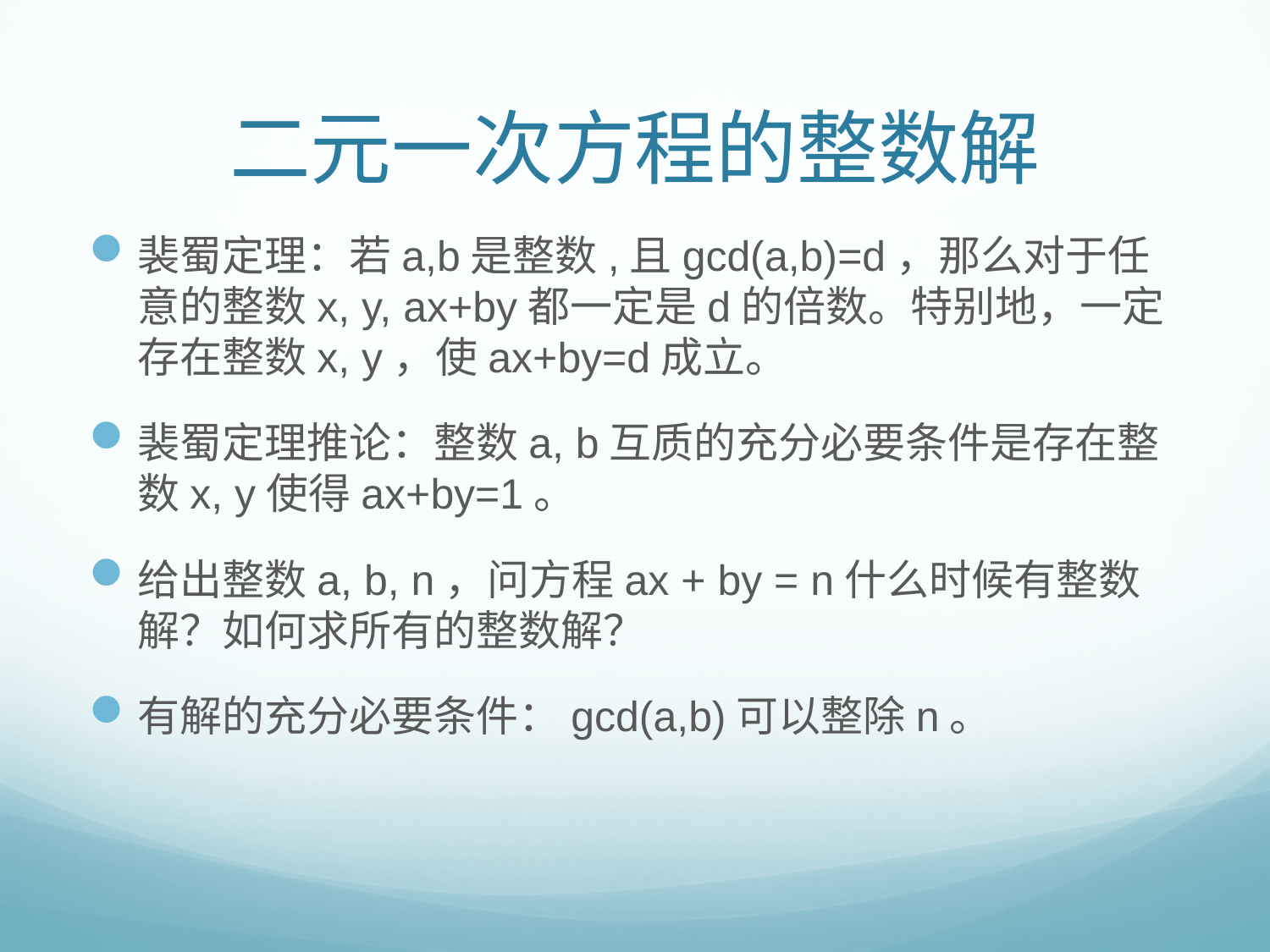

# 二元一次方程的整数解
裴蜀定理：若a,b是整数,且gcd(a,b)=d，那么对于任意的整数x, y, ax+by都一定是d的倍数。特别地，一定存在整数x, y，使ax+by=d成立。
裴蜀定理推论：整数a, b互质的充分必要条件是存在整数x, y使得ax+by=1。
给出整数a, b, n，问方程ax + by = n什么时候有整数解？如何求所有的整数解？
有解的充分必要条件：gcd(a,b)可以整除n。